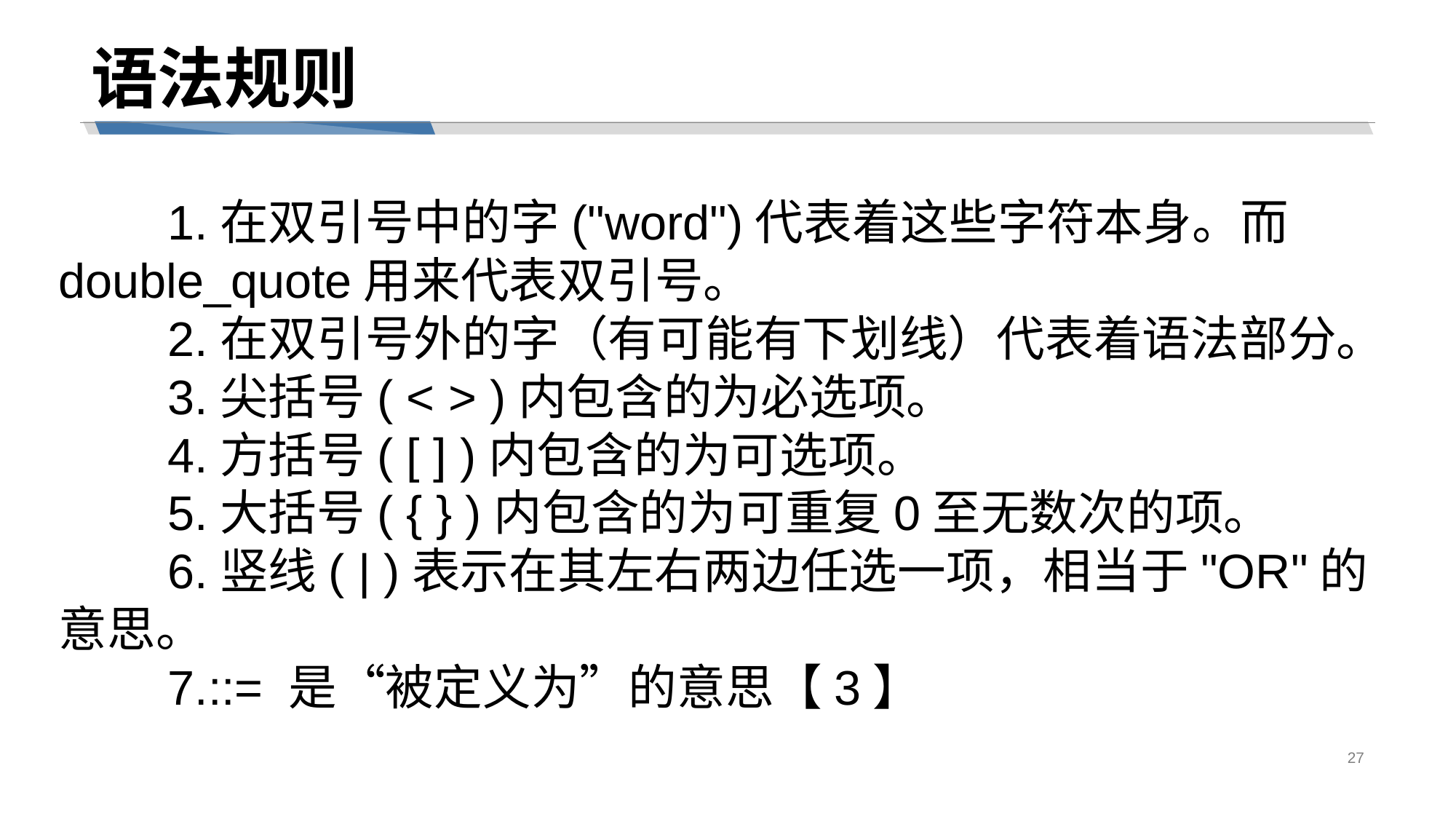

# 语法规则
	1.在双引号中的字("word")代表着这些字符本身。而double_quote用来代表双引号。
	2.在双引号外的字（有可能有下划线）代表着语法部分。
	3.尖括号( < > )内包含的为必选项。
	4.方括号( [ ] )内包含的为可选项。
	5.大括号( { } )内包含的为可重复0至无数次的项。
	6.竖线( | )表示在其左右两边任选一项，相当于"OR"的意思。
	7.::= 是“被定义为”的意思【3】
27